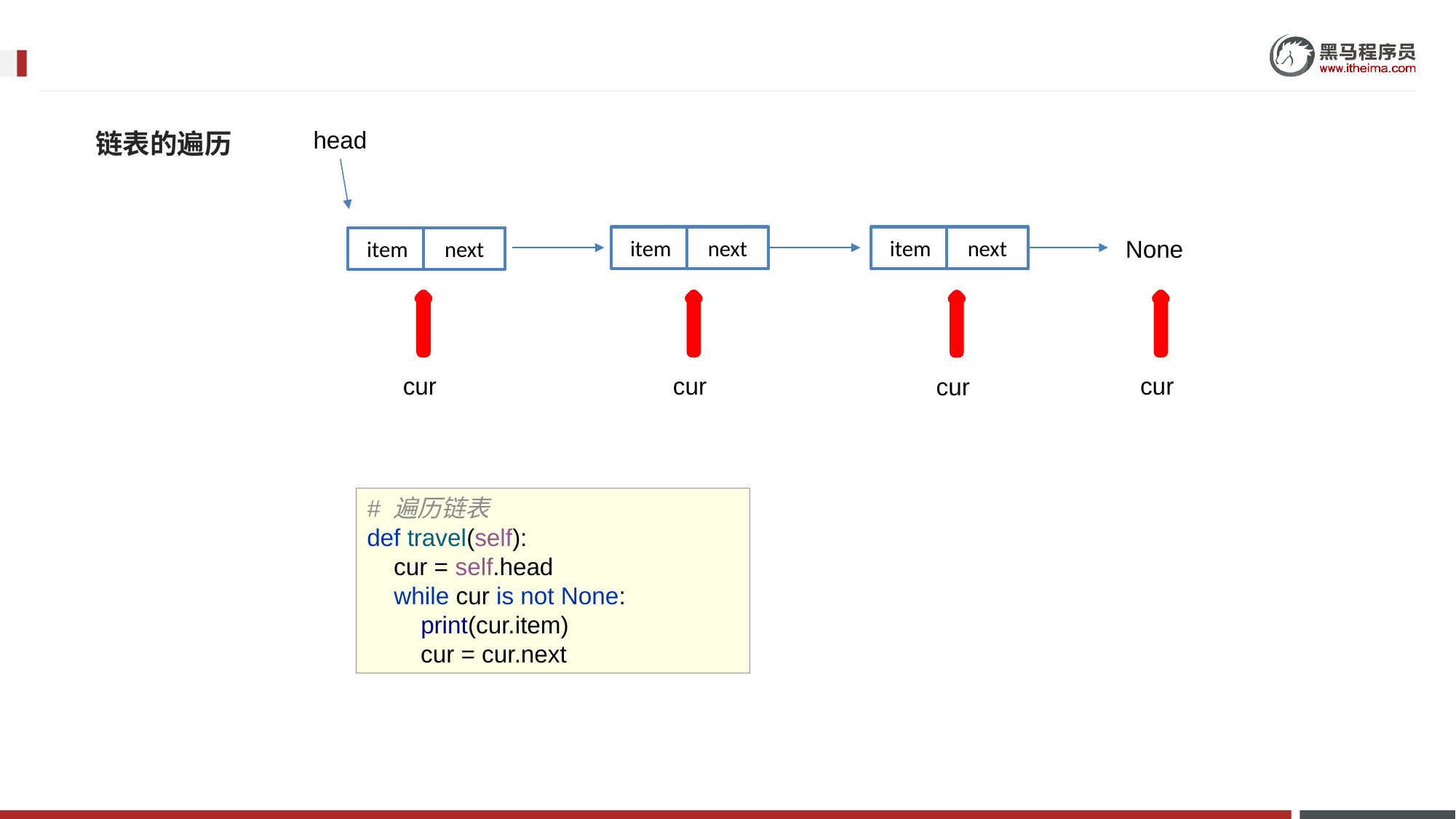

链表的遍历
head
next
next
item
item
next
item
None

cur
cur

cur

cur

# 遍历链表 def travel(self): cur = self.head while cur is not None: print(cur.item) cur = cur.next